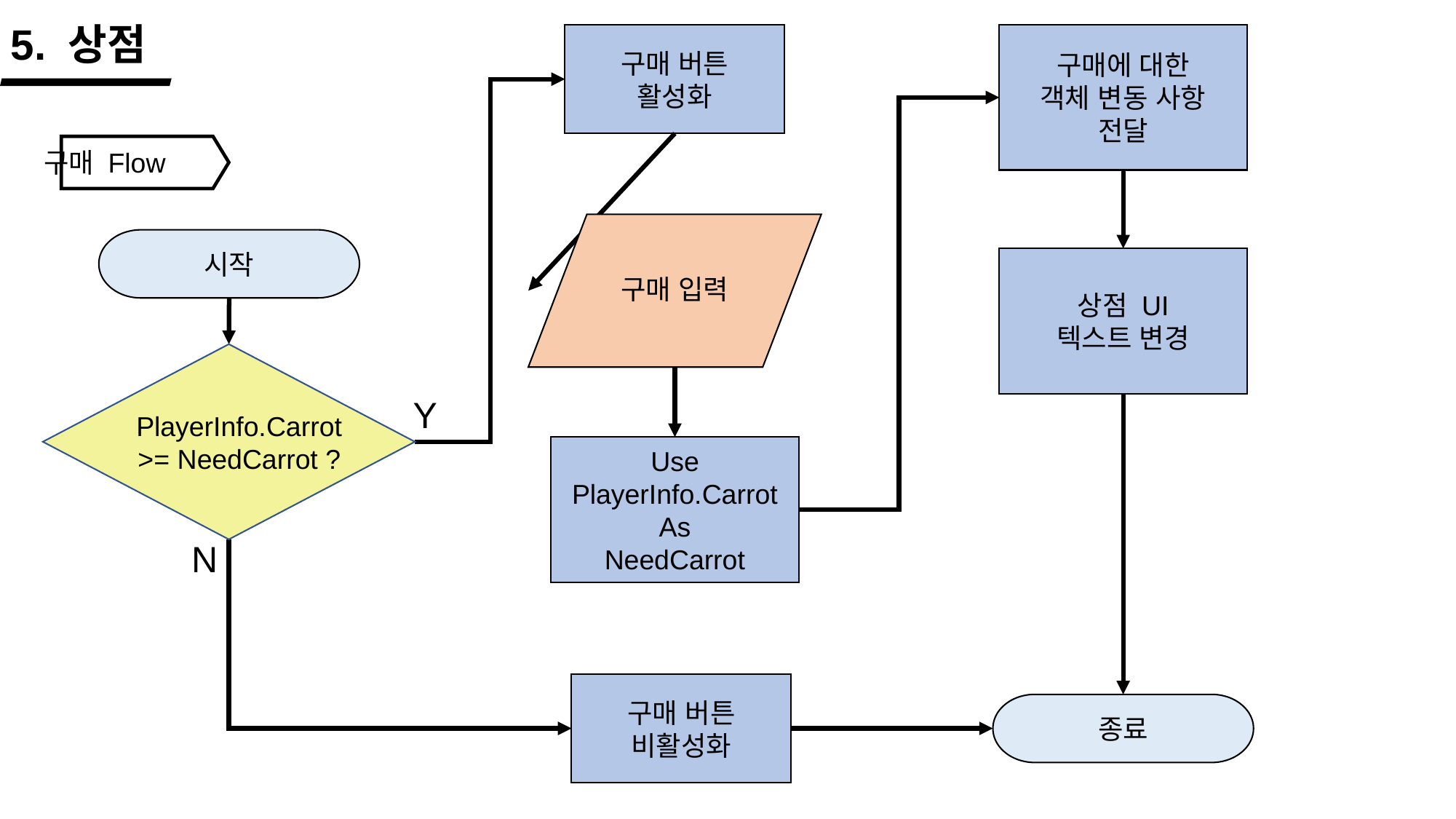

5. 상점

구매 버튼
활성화
구매에 대한
객체 변동 사항
전달

구매 Flow

구매 입력
시작
상점 UI
텍스트 변경

PlayerInfo.Carrot
>= NeedCarrot ?
Y
Use
PlayerInfo.Carrot
As
NeedCarrot
N
구매 버튼
비활성화
종료